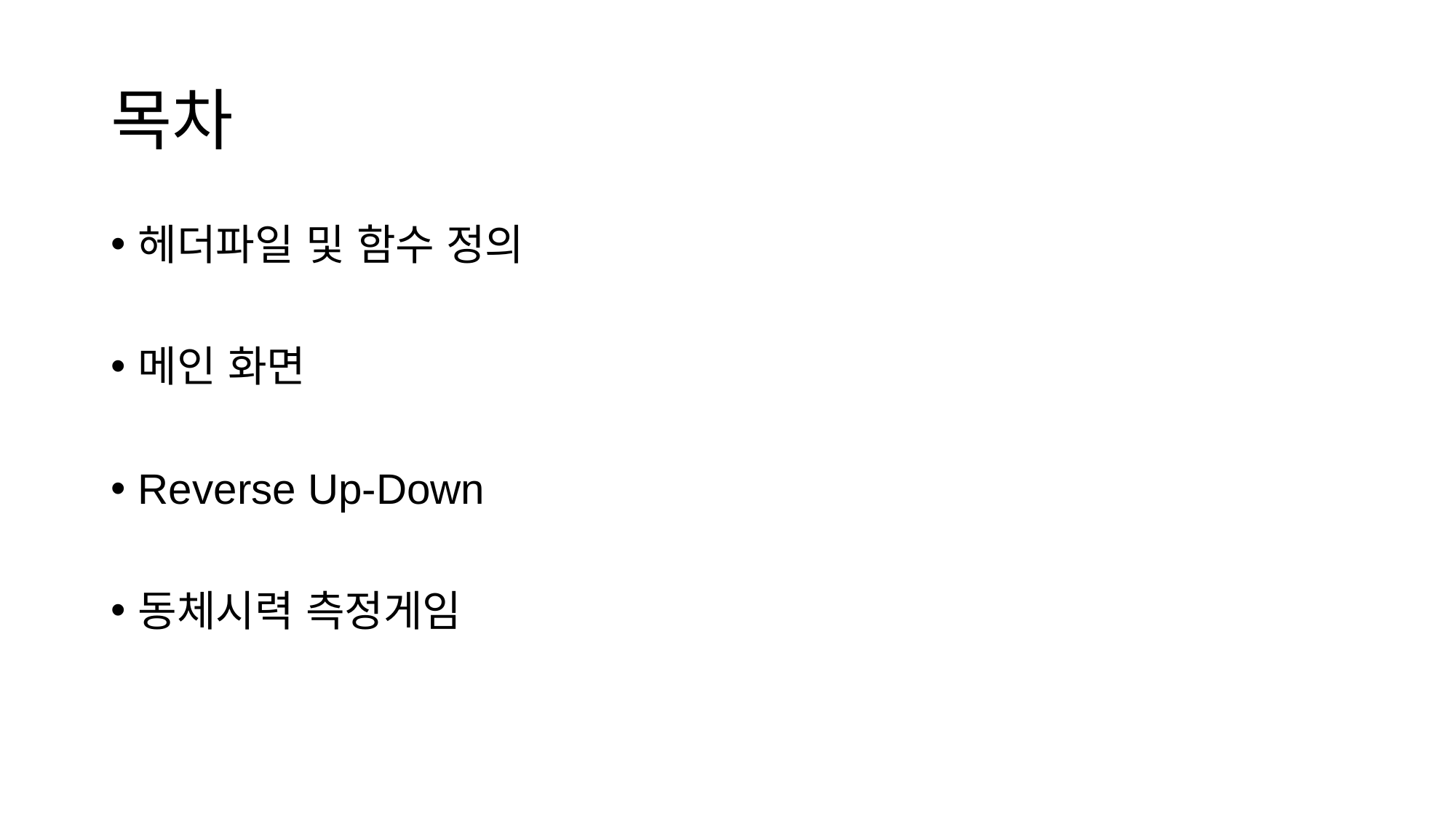

# 목차
헤더파일 및 함수 정의

메인 화면

Reverse Up-Down

동체시력 측정게임